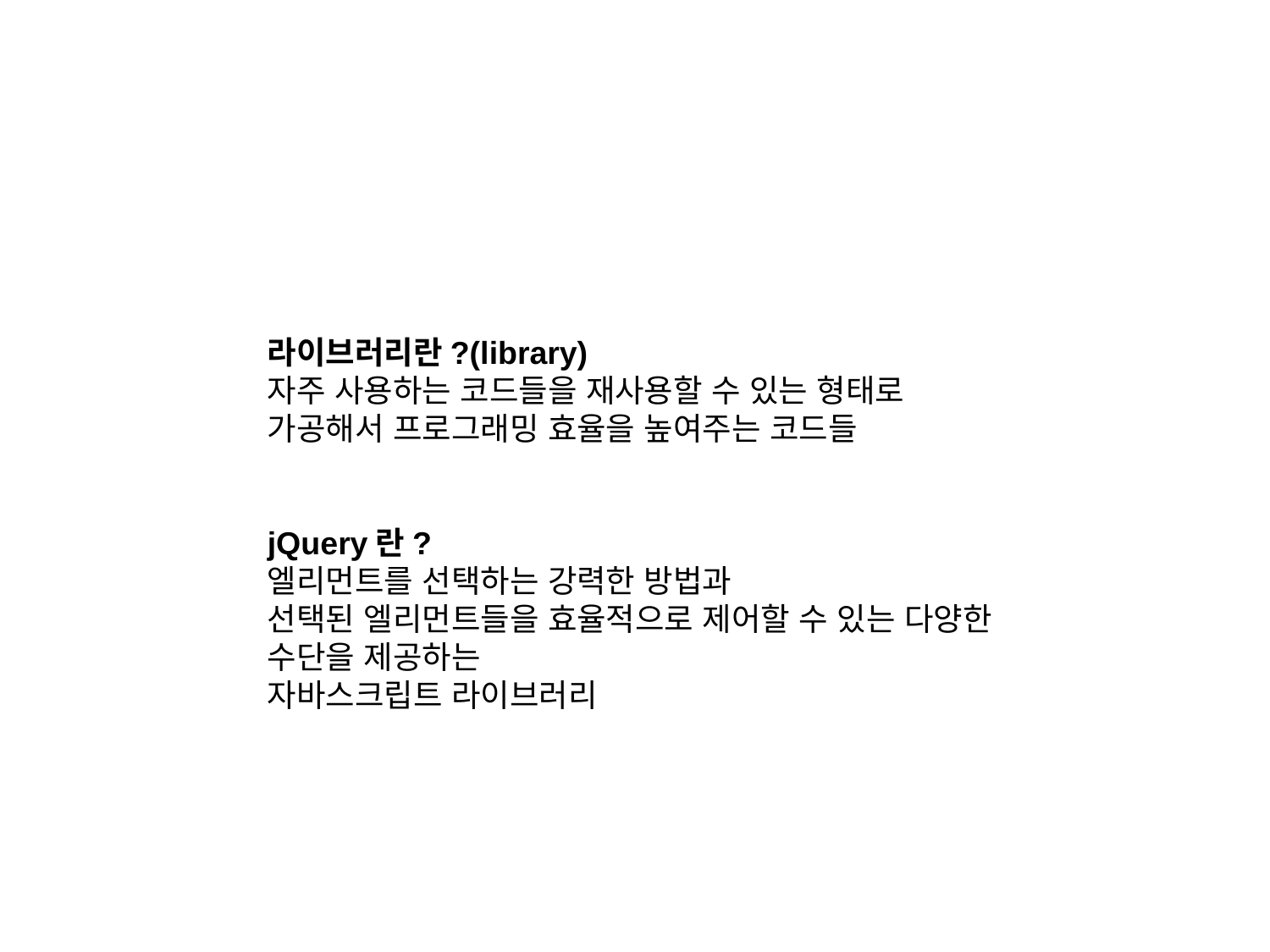

라이브러리란?(library)
자주 사용하는 코드들을 재사용할 수 있는 형태로 가공해서 프로그래밍 효율을 높여주는 코드들

jQuery란?
엘리먼트를 선택하는 강력한 방법과
선택된 엘리먼트들을 효율적으로 제어할 수 있는 다양한 수단을 제공하는
자바스크립트 라이브러리